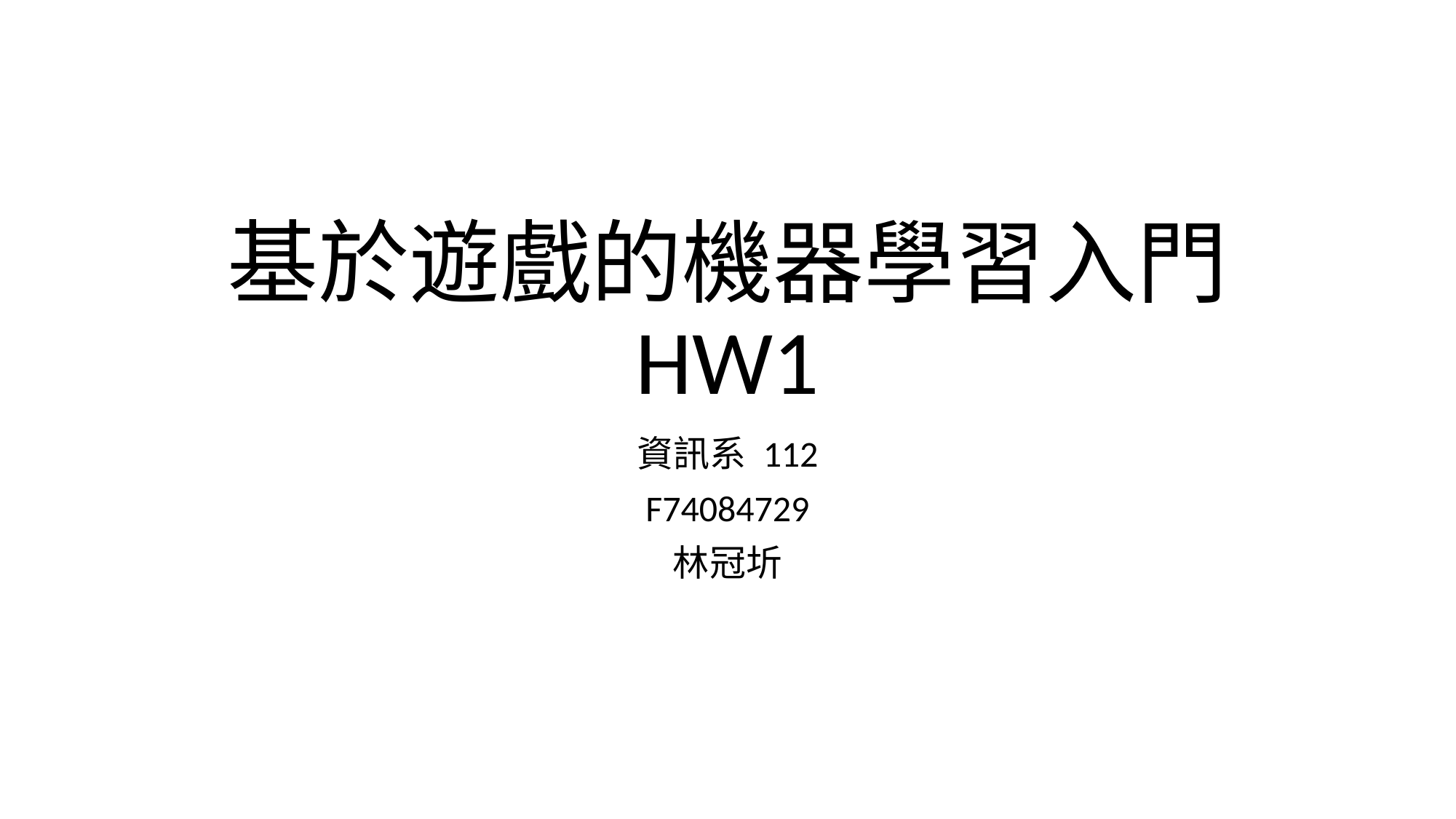

# 基於遊戲的機器學習入門 HW1
資訊系 112
F74084729
林冠圻